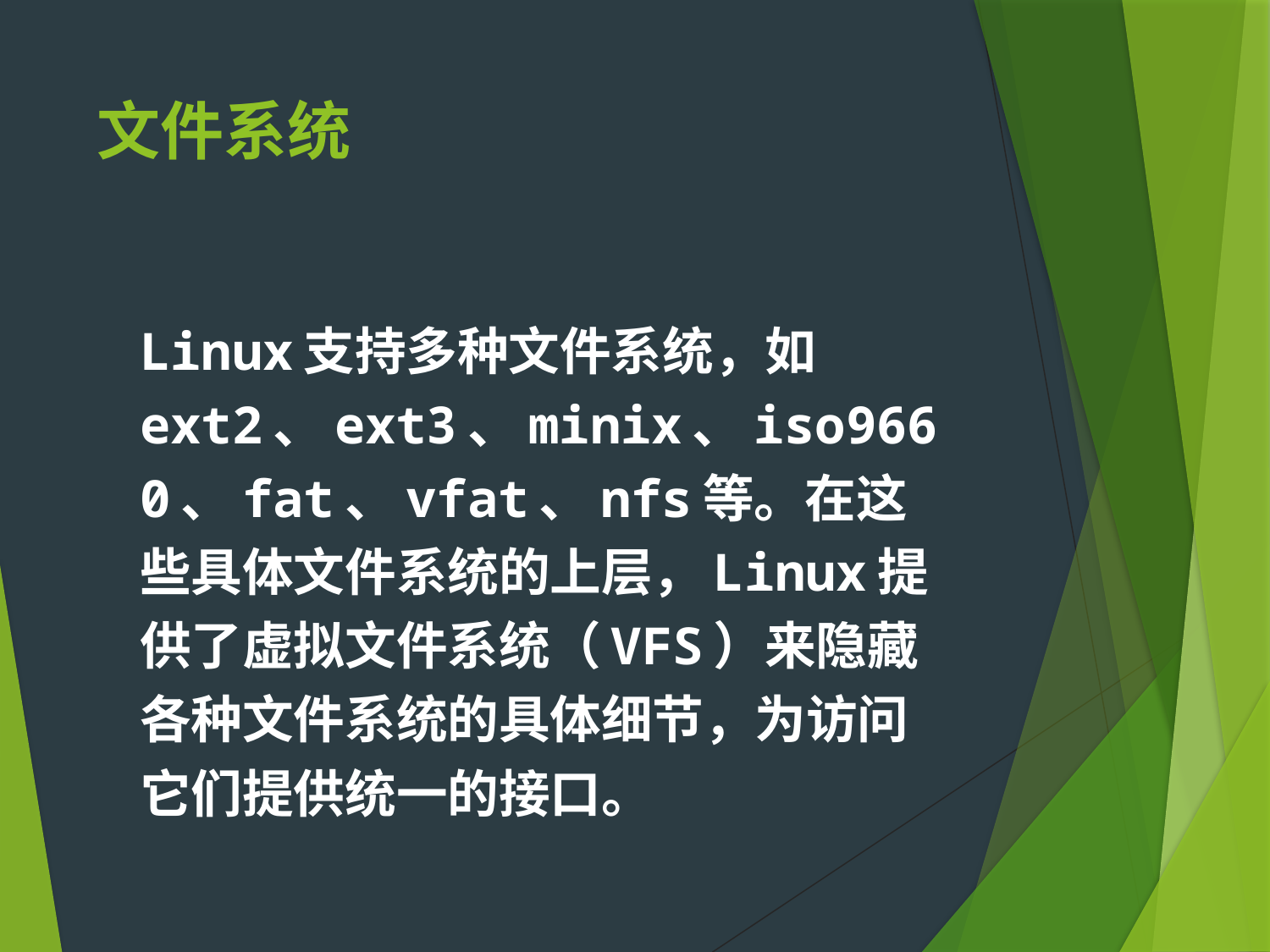

# 文件系统
	Linux支持多种文件系统，如ext2、ext3、minix、iso9660、fat、vfat、nfs等。在这些具体文件系统的上层，Linux提供了虚拟文件系统（VFS）来隐藏各种文件系统的具体细节，为访问它们提供统一的接口。